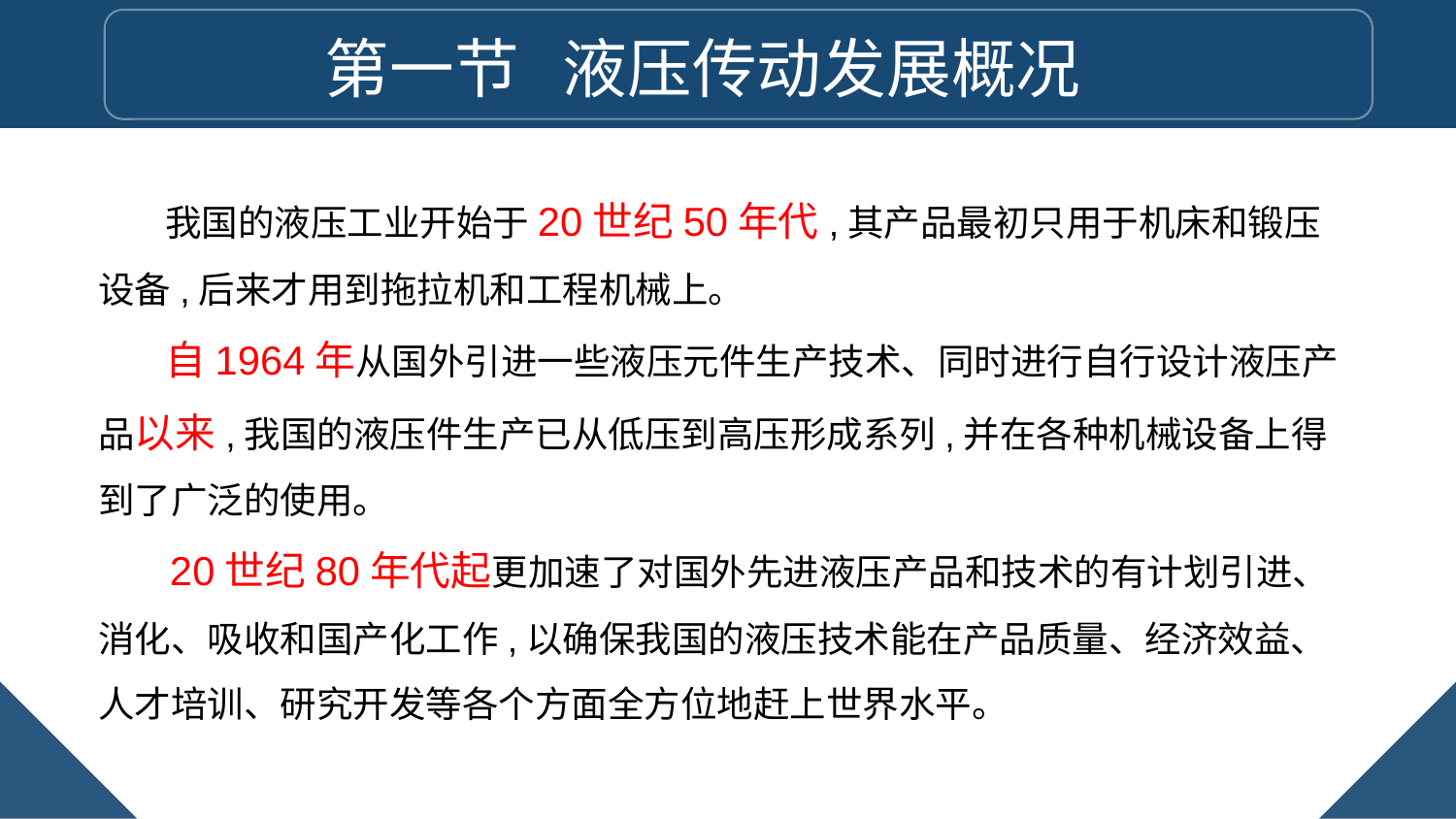

第一节   液压传动发展概况
       我国的液压工业开始于20世纪50年代,其产品最初只用于机床和锻压设备,后来才用到拖拉机和工程机械上。
       自1964年从国外引进一些液压元件生产技术、同时进行自行设计液压产品以来,我国的液压件生产已从低压到高压形成系列,并在各种机械设备上得到了广泛的使用。
       20世纪80年代起更加速了对国外先进液压产品和技术的有计划引进、消化、吸收和国产化工作,以确保我国的液压技术能在产品质量、经济效益、人才培训、研究开发等各个方面全方位地赶上世界水平。